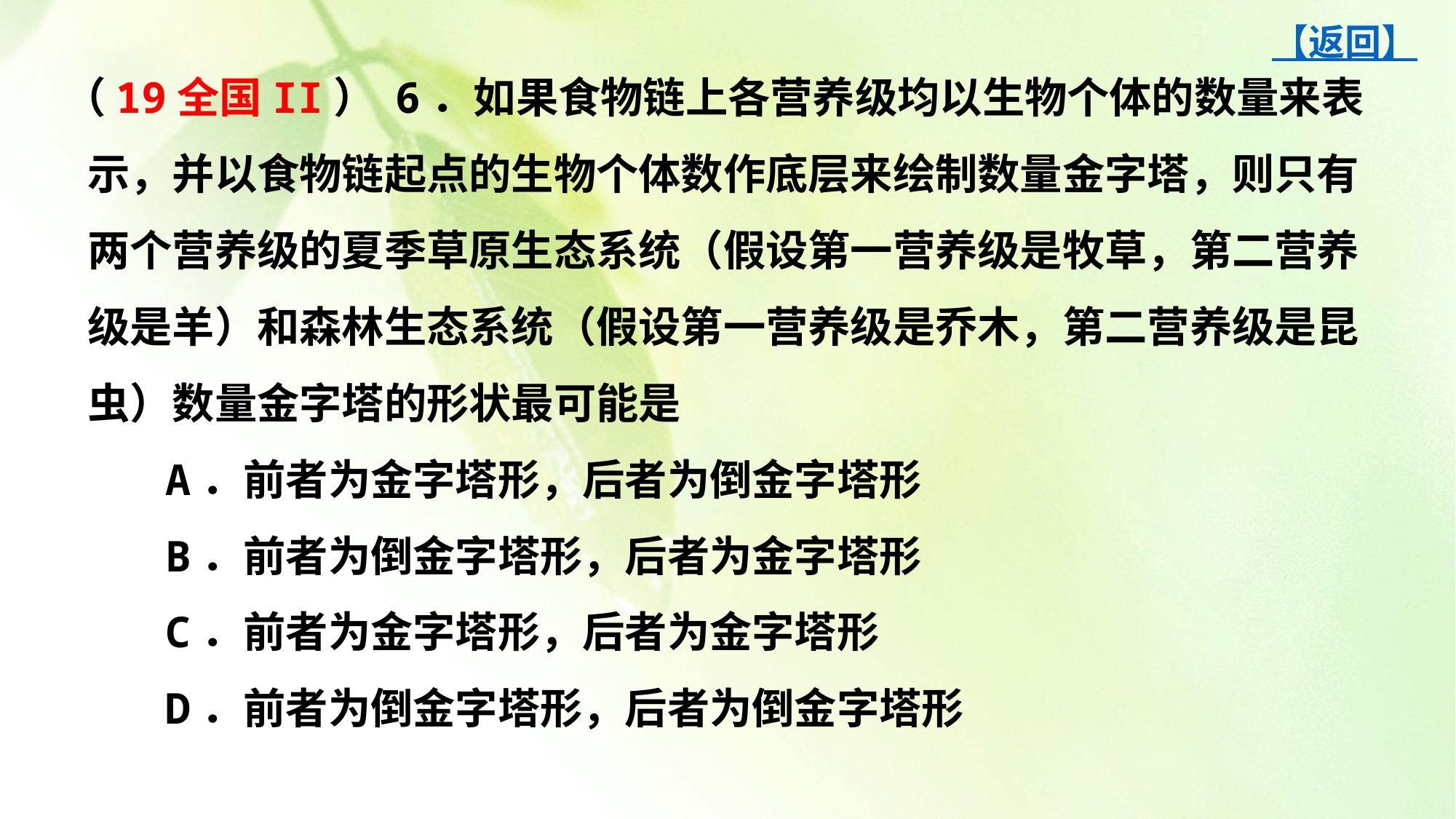

【返回】
（19全国II） 6．如果食物链上各营养级均以生物个体的数量来表示，并以食物链起点的生物个体数作底层来绘制数量金字塔，则只有两个营养级的夏季草原生态系统（假设第一营养级是牧草，第二营养级是羊）和森林生态系统（假设第一营养级是乔木，第二营养级是昆虫）数量金字塔的形状最可能是
    A．前者为金字塔形，后者为倒金字塔形
    B．前者为倒金字塔形，后者为金字塔形
    C．前者为金字塔形，后者为金字塔形
    D．前者为倒金字塔形，后者为倒金字塔形